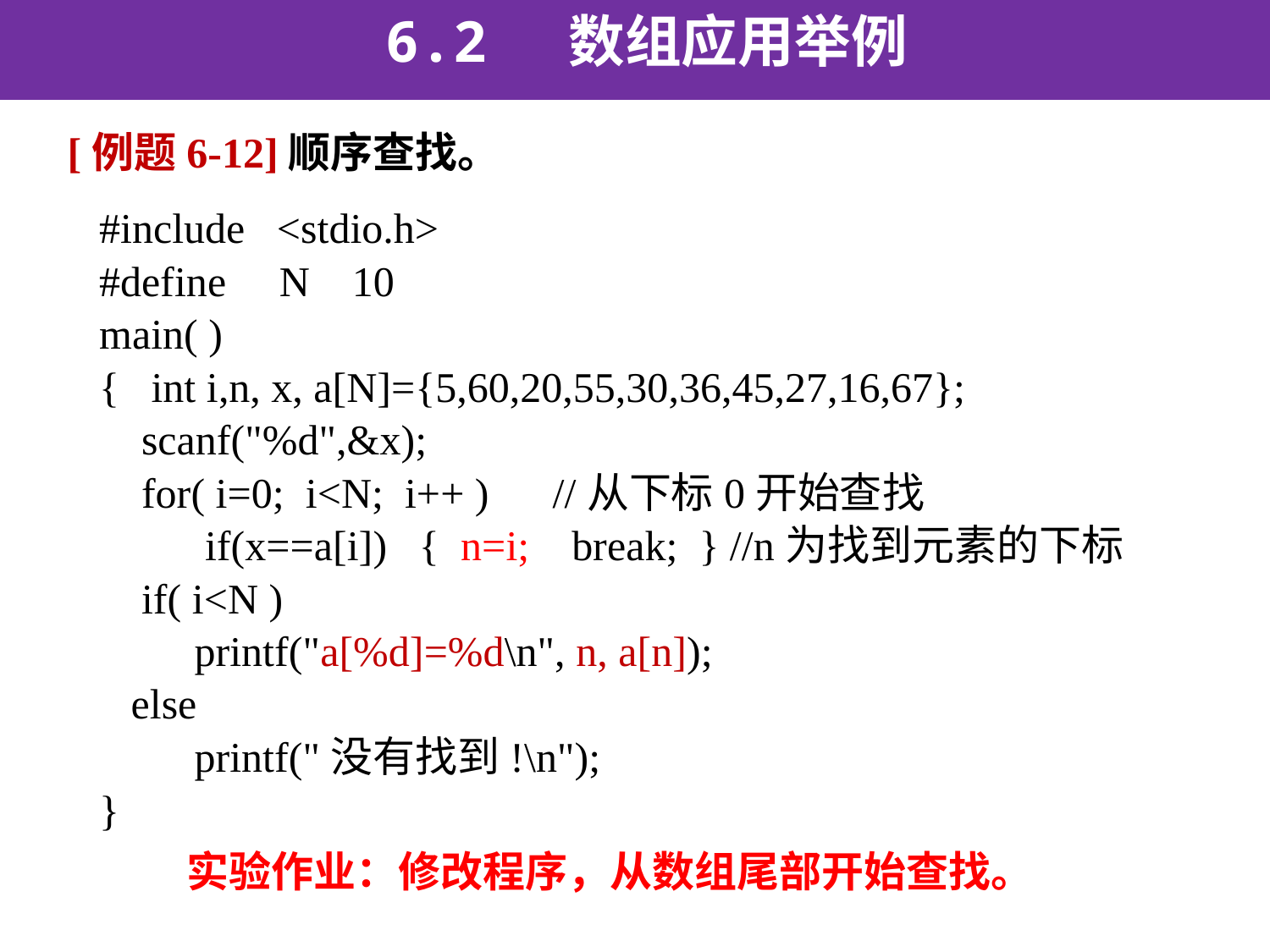

6.2  数组应用举例
[例题6-12]顺序查找。
#include   <stdio.h>
#define     N    10
main( )
{   int i,n, x, a[N]={5,60,20,55,30,36,45,27,16,67};
    scanf("%d",&x);
    for( i=0;  i<N;  i++ )      //从下标0开始查找
          if(x==a[i])   {  n=i;    break;  } //n为找到元素的下标
    if( i<N )
         printf("a[%d]=%d\n", n, a[n]);
   else
         printf("没有找到!\n");
}
实验作业：修改程序，从数组尾部开始查找。